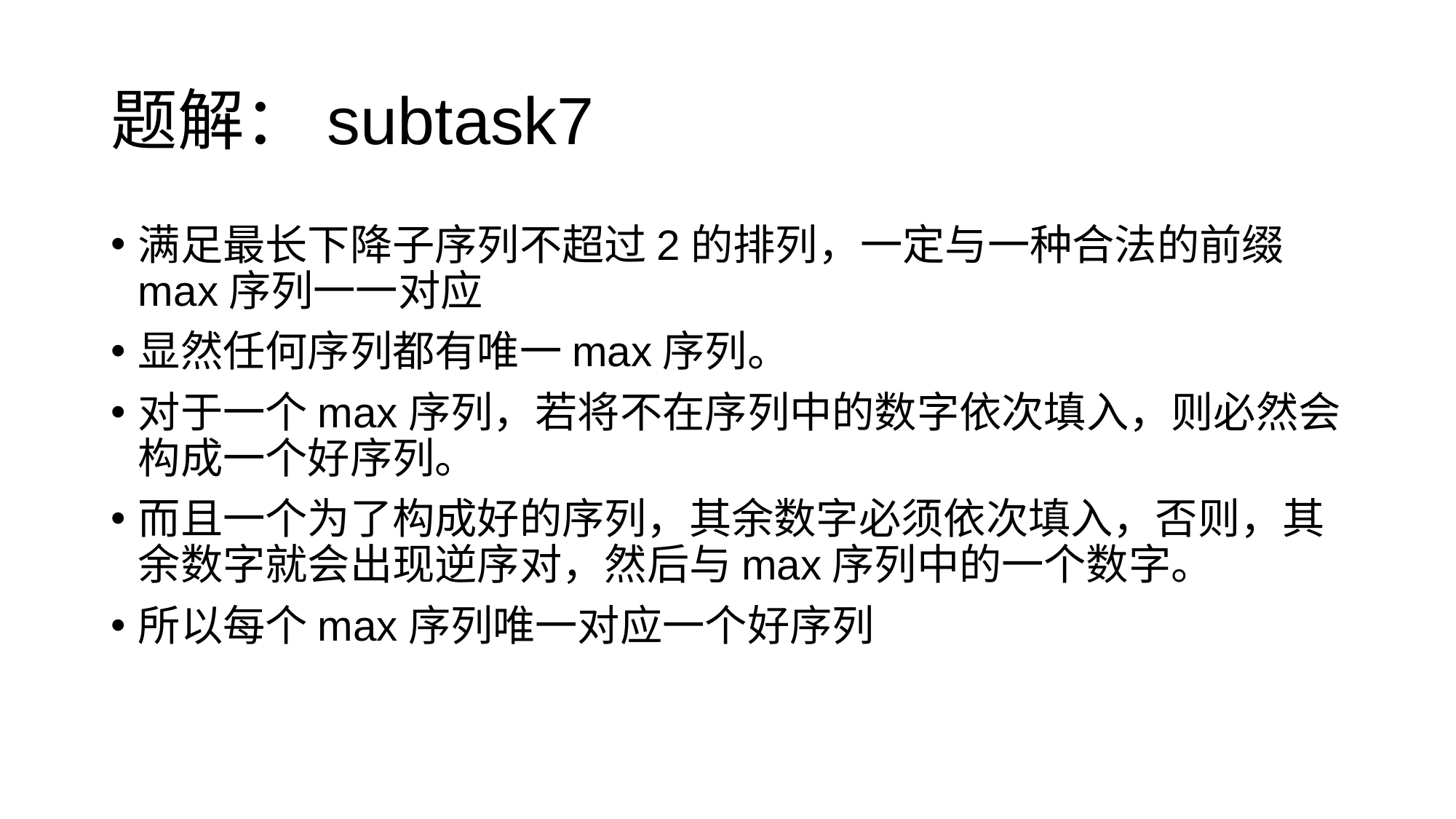

# 题解：subtask7
满足最长下降子序列不超过2的排列，一定与一种合法的前缀max序列一一对应
显然任何序列都有唯一max序列。
对于一个max序列，若将不在序列中的数字依次填入，则必然会构成一个好序列。
而且一个为了构成好的序列，其余数字必须依次填入，否则，其余数字就会出现逆序对，然后与max序列中的一个数字。
所以每个max序列唯一对应一个好序列